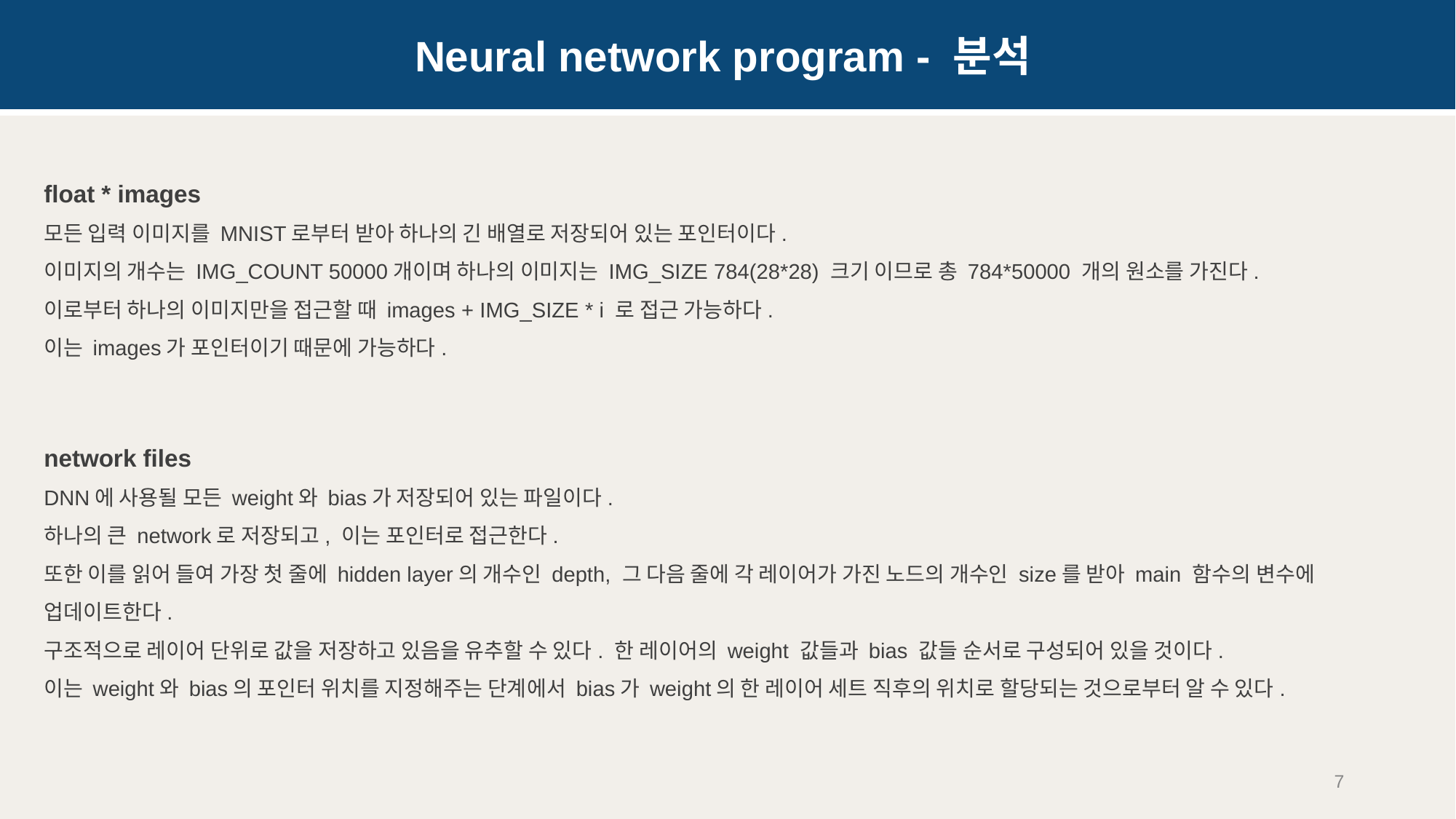

Neural network program - 분석
float * images
모든 입력 이미지를 MNIST로부터 받아 하나의 긴 배열로 저장되어 있는 포인터이다.
이미지의 개수는 IMG_COUNT 50000개이며 하나의 이미지는 IMG_SIZE 784(28*28) 크기 이므로 총 784*50000 개의 원소를 가진다.
이로부터 하나의 이미지만을 접근할 때 images + IMG_SIZE * i 로 접근 가능하다.
이는 images가 포인터이기 때문에 가능하다.
network files
DNN에 사용될 모든 weight와 bias가 저장되어 있는 파일이다.
하나의 큰 network로 저장되고, 이는 포인터로 접근한다.
또한 이를 읽어 들여 가장 첫 줄에 hidden layer의 개수인 depth, 그 다음 줄에 각 레이어가 가진 노드의 개수인 size를 받아 main 함수의 변수에 업데이트한다.
구조적으로 레이어 단위로 값을 저장하고 있음을 유추할 수 있다. 한 레이어의 weight 값들과 bias 값들 순서로 구성되어 있을 것이다.
이는 weight와 bias의 포인터 위치를 지정해주는 단계에서 bias가 weight의 한 레이어 세트 직후의 위치로 할당되는 것으로부터 알 수 있다.
7